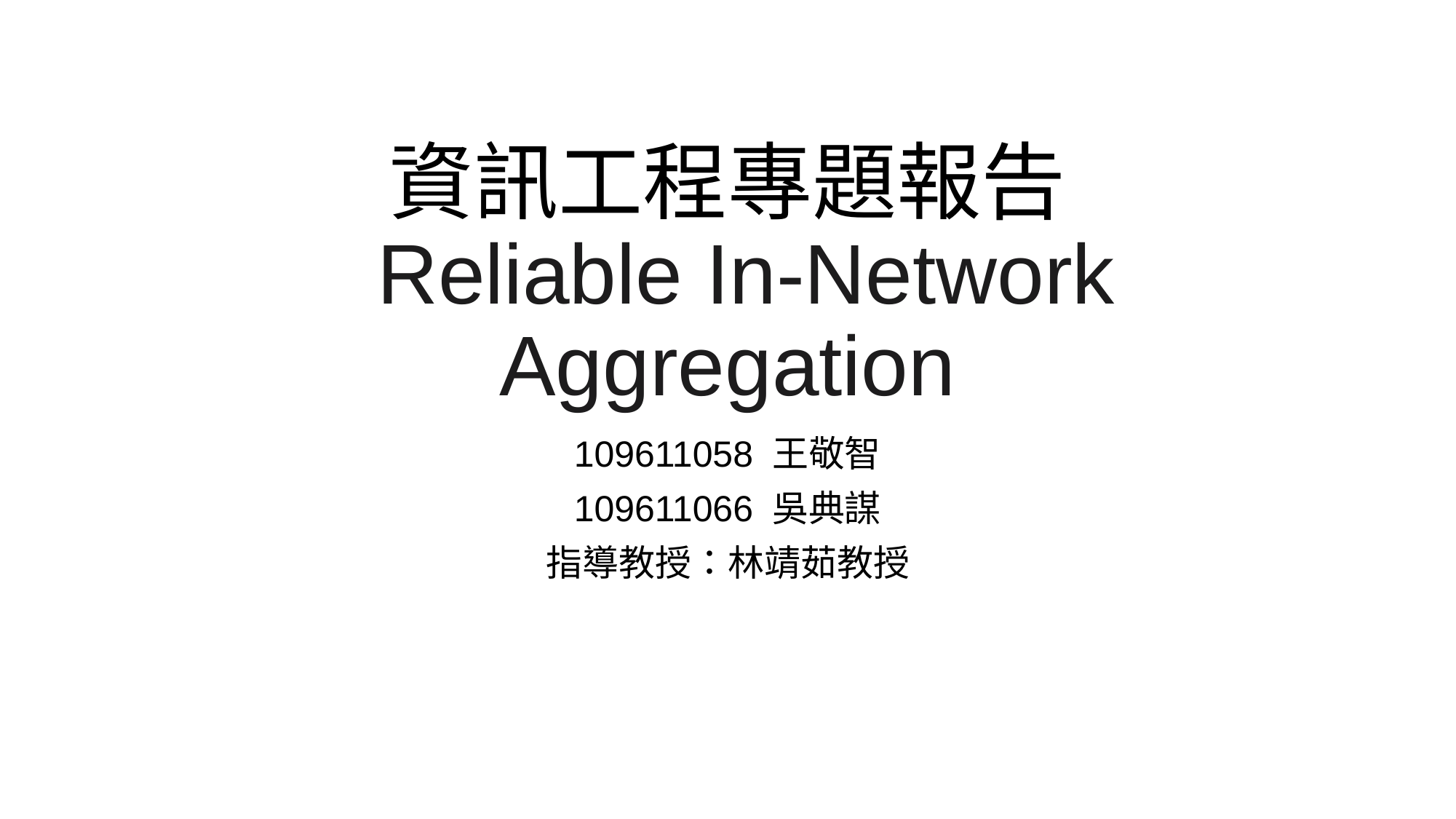

# 資訊工程專題報告  Reliable In-Network Aggregation
109611058 王敬智
109611066 吳典謀
指導教授：林靖茹教授